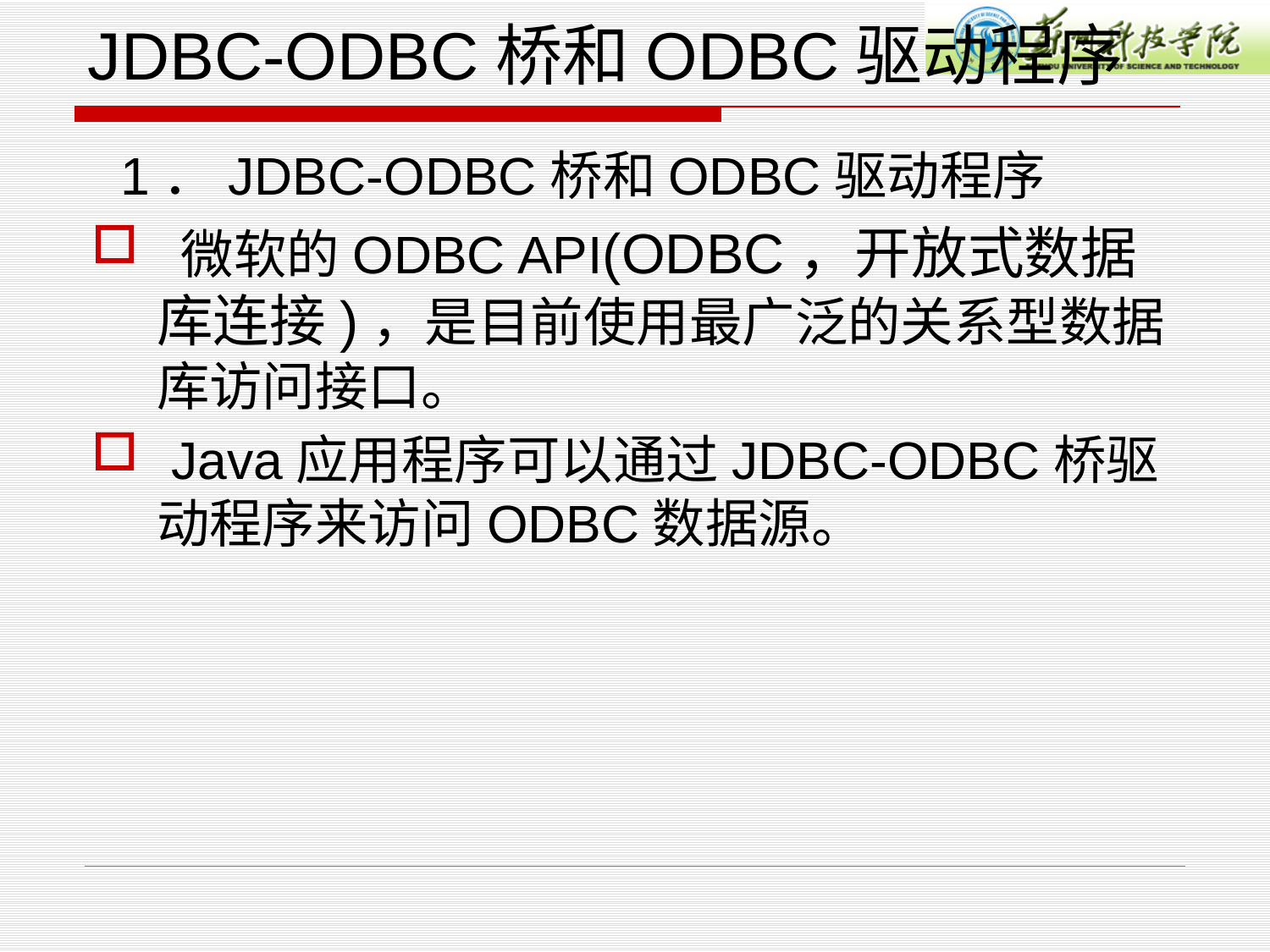

# JDBC-ODBC桥和ODBC驱动程序
  1．JDBC-ODBC桥和ODBC驱动程序
 微软的ODBC API(ODBC，开放式数据库连接)，是目前使用最广泛的关系型数据库访问接口。
 Java应用程序可以通过JDBC-ODBC桥驱动程序来访问ODBC数据源。